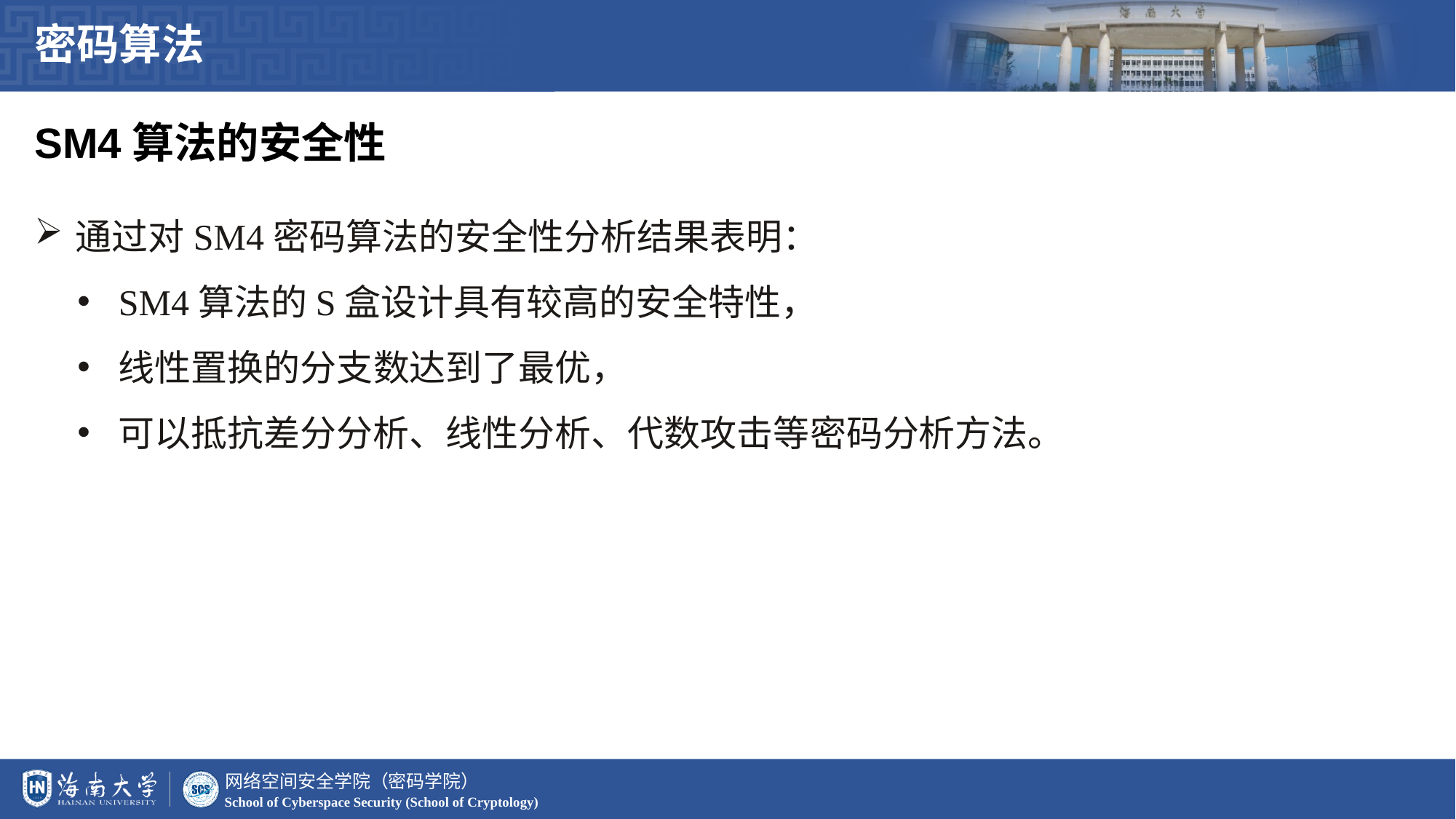

密码算法
SM4算法的安全性
通过对SM4密码算法的安全性分析结果表明：
SM4算法的S盒设计具有较高的安全特性，
线性置换的分支数达到了最优，
可以抵抗差分分析、线性分析、代数攻击等密码分析方法。
19